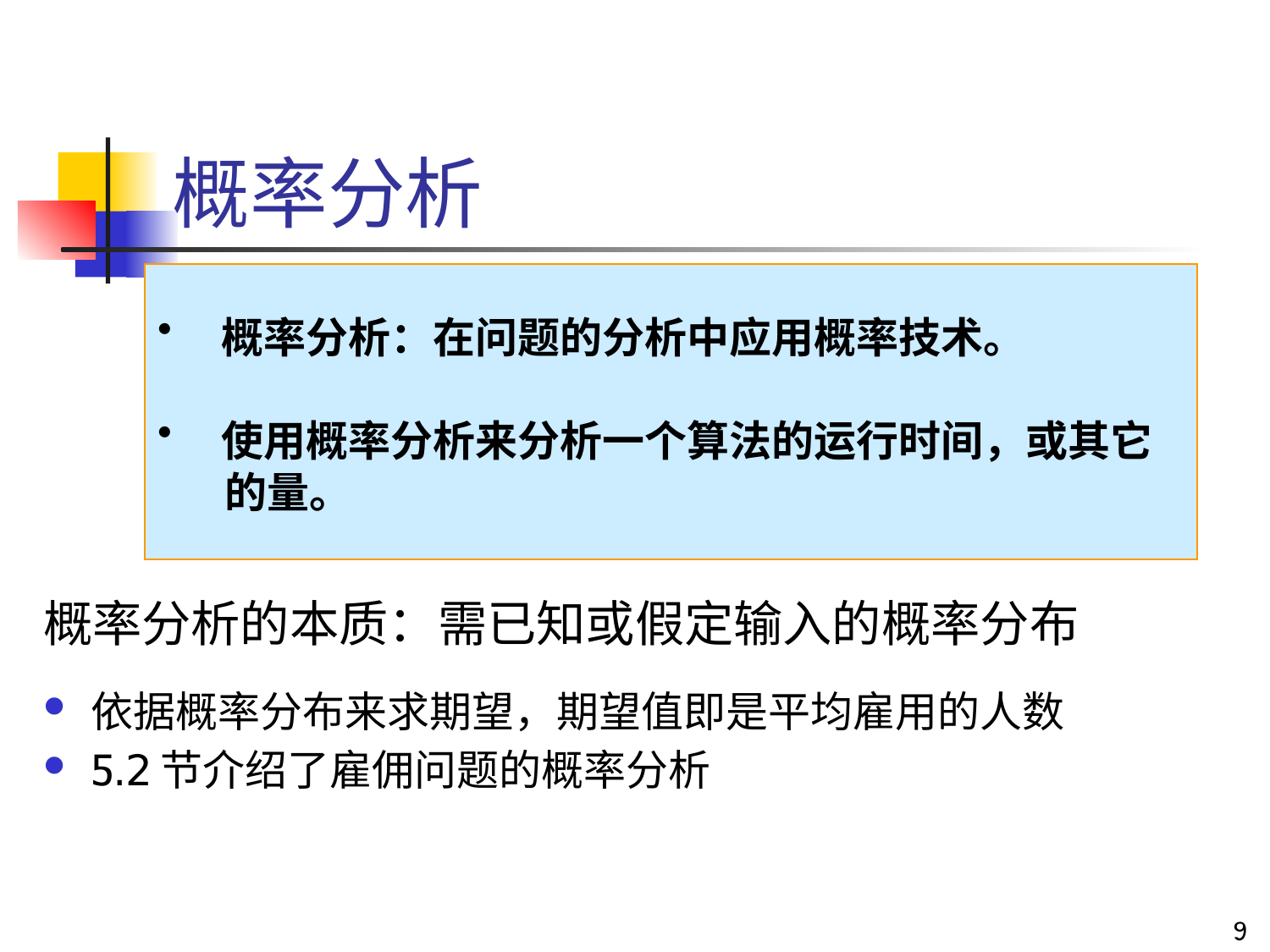

# 概率分析

概率分析：在问题的分析中应用概率技术。

使用概率分析来分析一个算法的运行时间，或其它
      的量。

概率分析的本质：需已知或假定输入的概率分布

依据概率分布来求期望，期望值即是平均雇用的人数
5.2节介绍了雇佣问题的概率分析
9